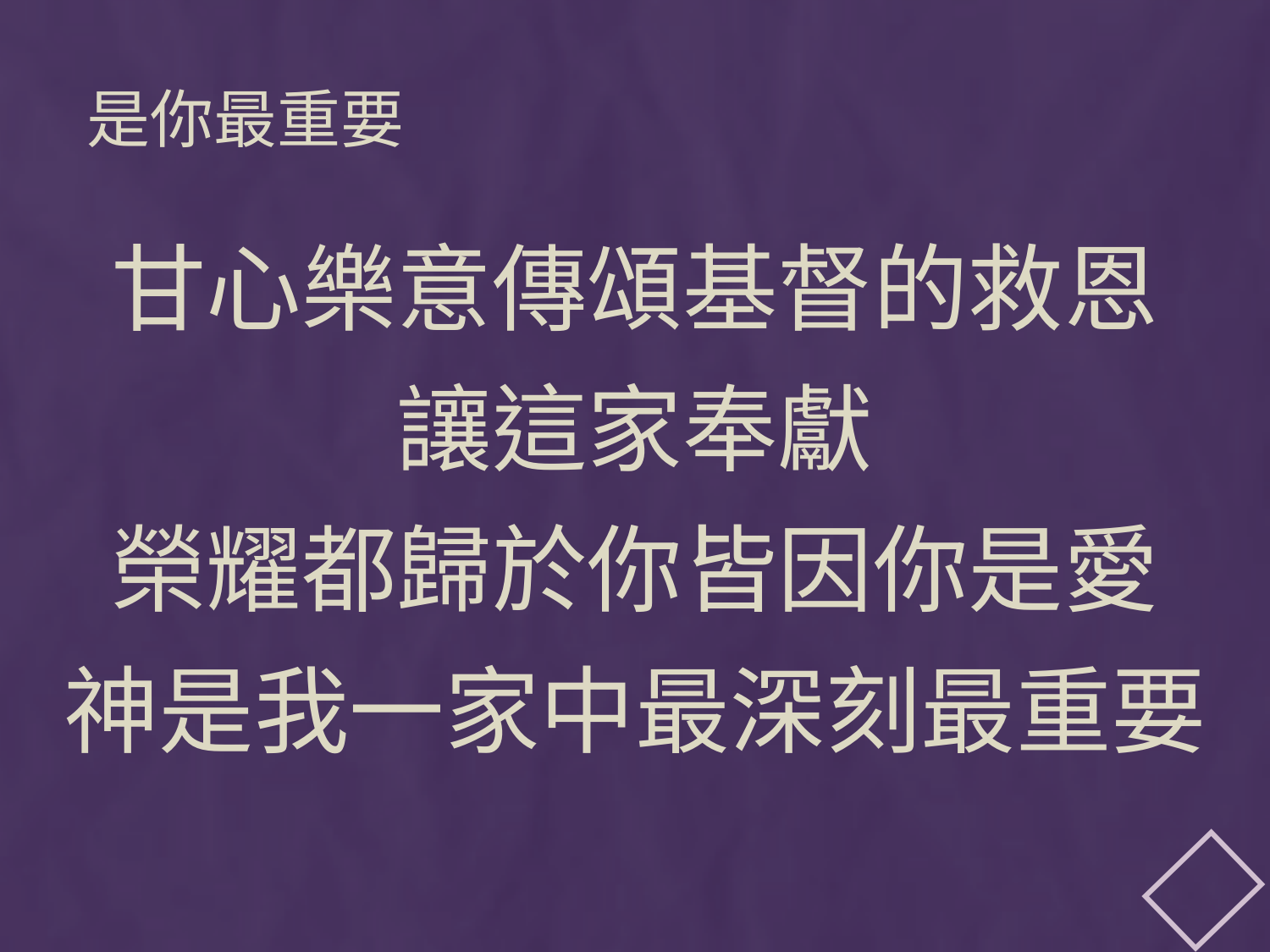

# 是你最重要
甘心樂意傳頌基督的救恩
讓這家奉獻
榮耀都歸於你皆因你是愛
神是我一家中最深刻最重要